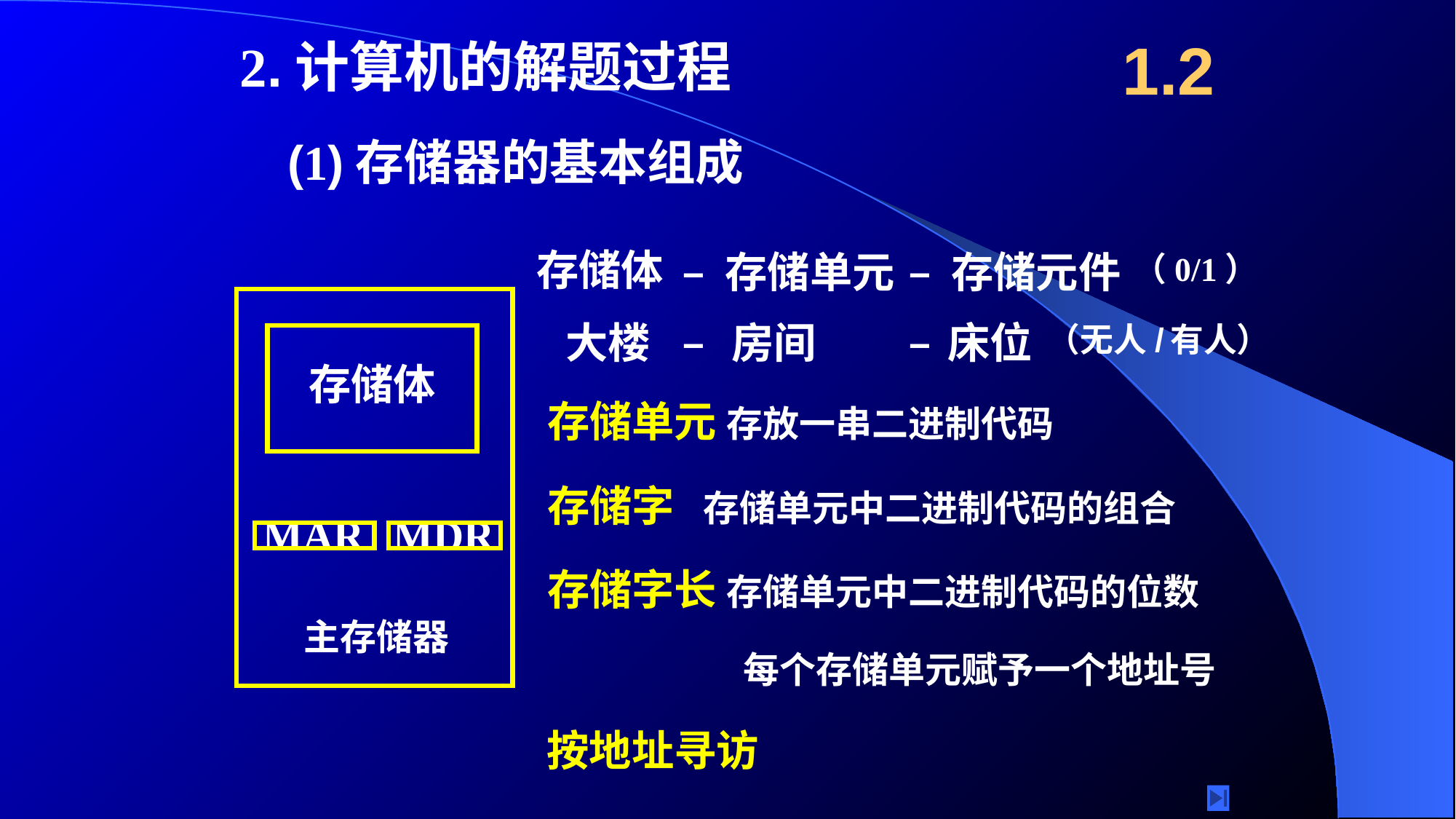

1.2
2.计算机的解题过程
(1)存储器的基本组成
存储体
– 存储单元
– 存储元件
（0/1）

存储体
MAR
MDR

主存储器
大楼
–   房间
–  床位
（无人/ 有人）
存储单元 存放一串二进制代码
存储字   存储单元中二进制代码的组合
存储字长 存储单元中二进制代码的位数
每个存储单元赋予一个地址号
按地址寻访